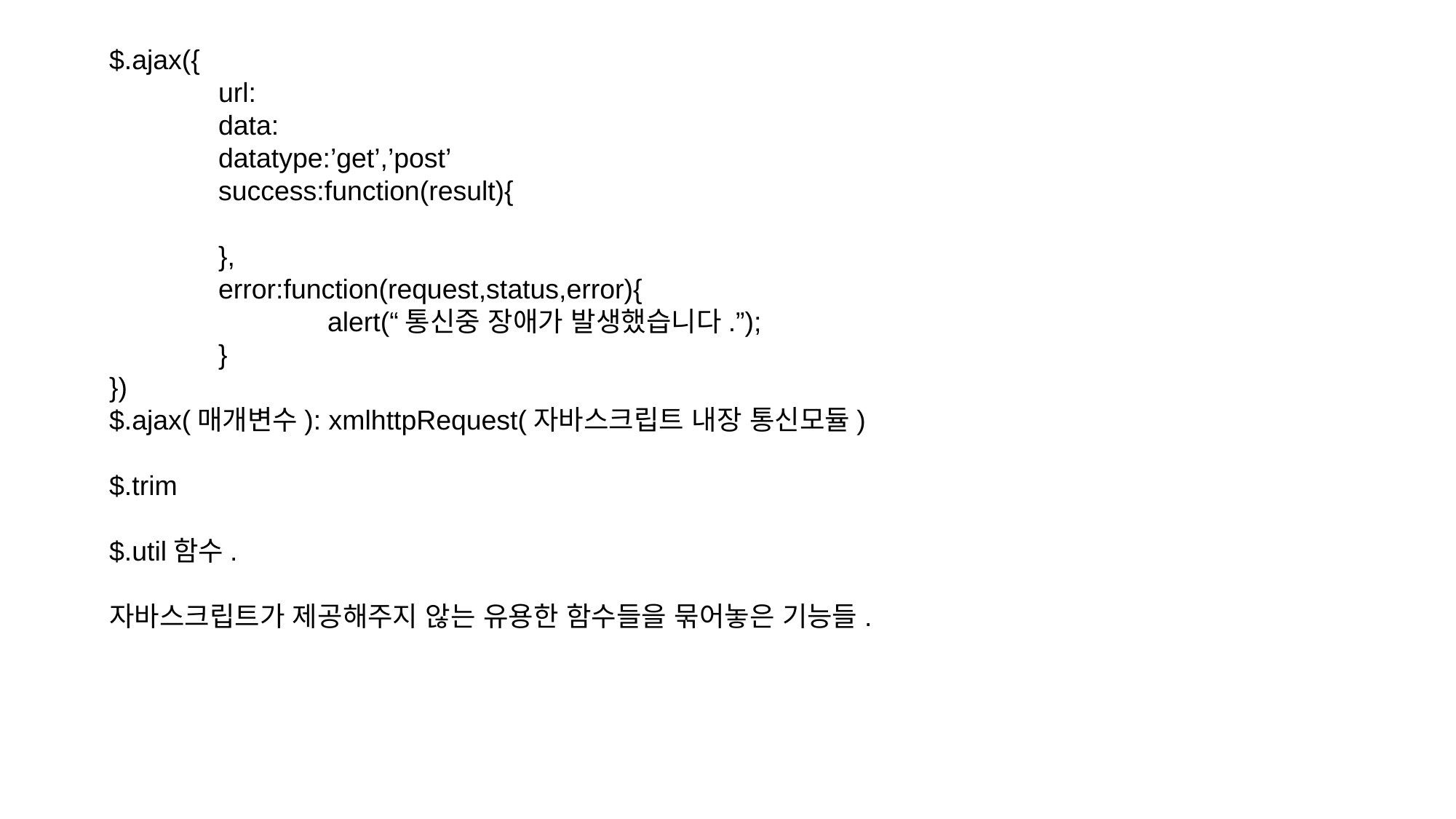

$.ajax({
	url:
	data:
	datatype:’get’,’post’
	success:function(result){

	},
	error:function(request,status,error){
		alert(“통신중 장애가 발생했습니다.”);
	}
})
$.ajax(매개변수): xmlhttpRequest(자바스크립트 내장 통신모듈)

$.trim

$.util함수.

자바스크립트가 제공해주지 않는 유용한 함수들을 묶어놓은 기능들.